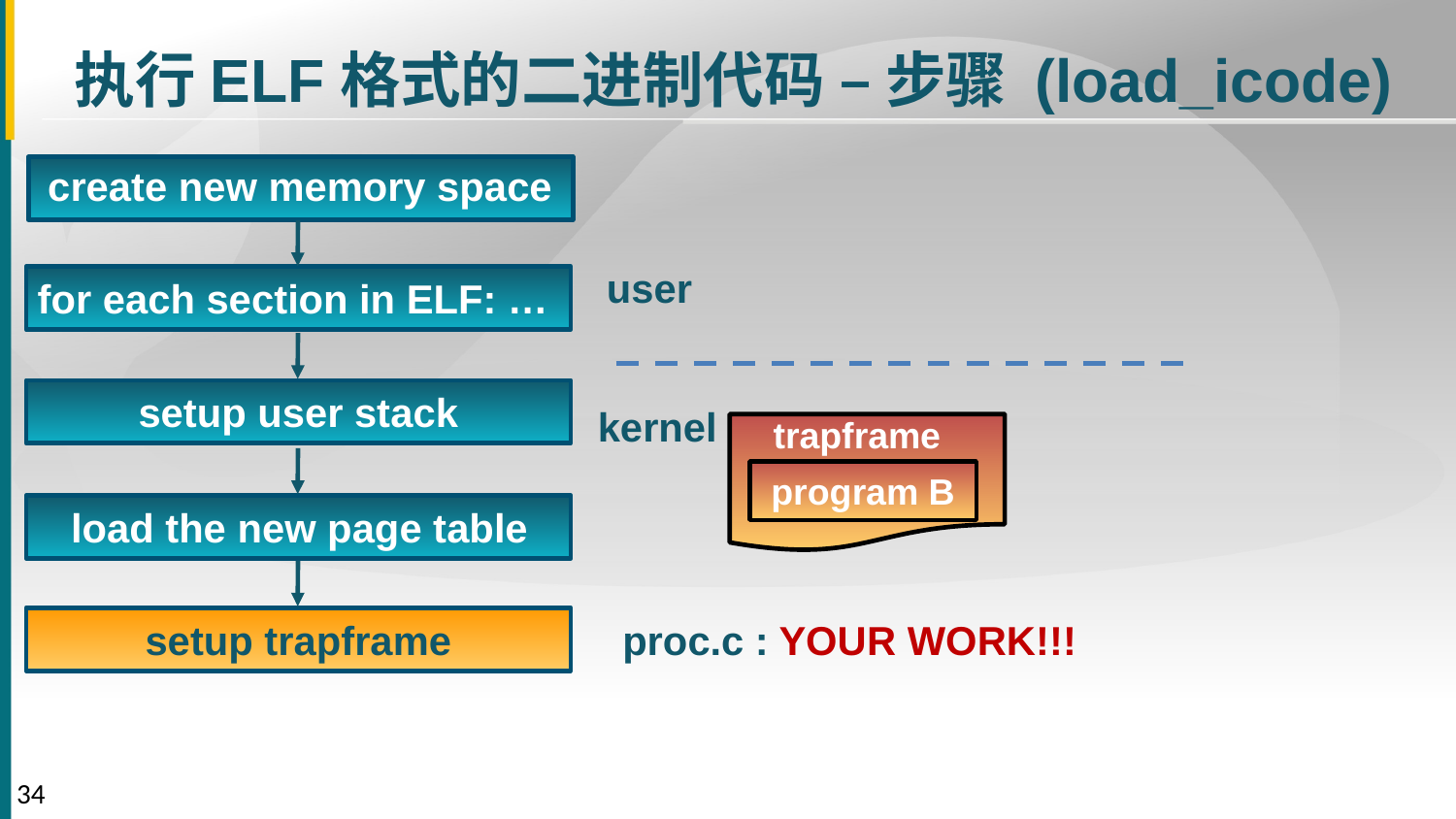

执行ELF格式的二进制代码 – 步骤 (load_icode)
create new memory space

user
for each section in ELF: …

setup user stack

kernel
trapframe

program B
load the new page table

setup trapframe

proc.c : YOUR WORK!!!
34